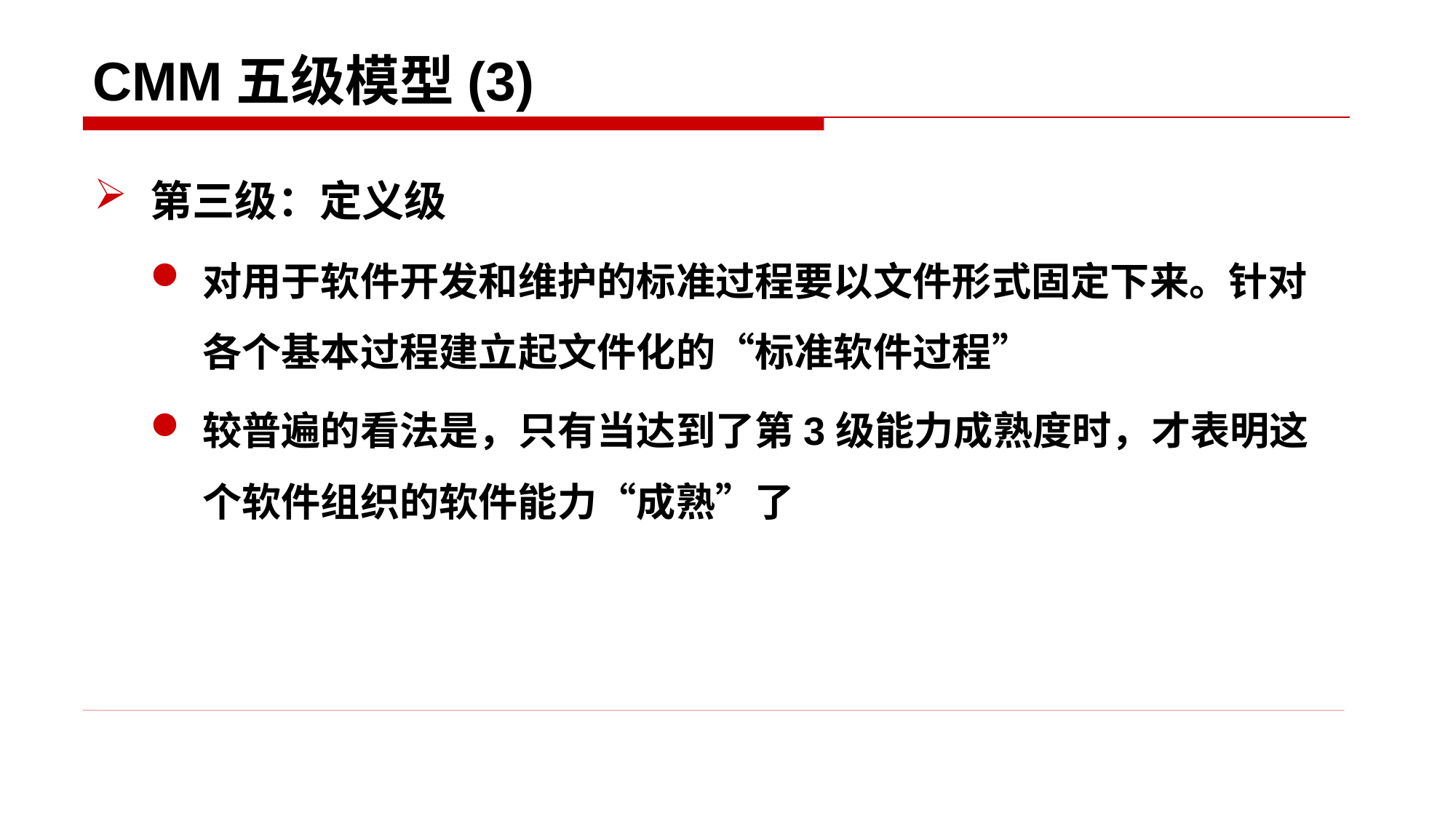

# CMM五级模型(3)
第三级：定义级
对用于软件开发和维护的标准过程要以文件形式固定下来。针对各个基本过程建立起文件化的“标准软件过程”
较普遍的看法是，只有当达到了第3级能力成熟度时，才表明这个软件组织的软件能力“成熟”了